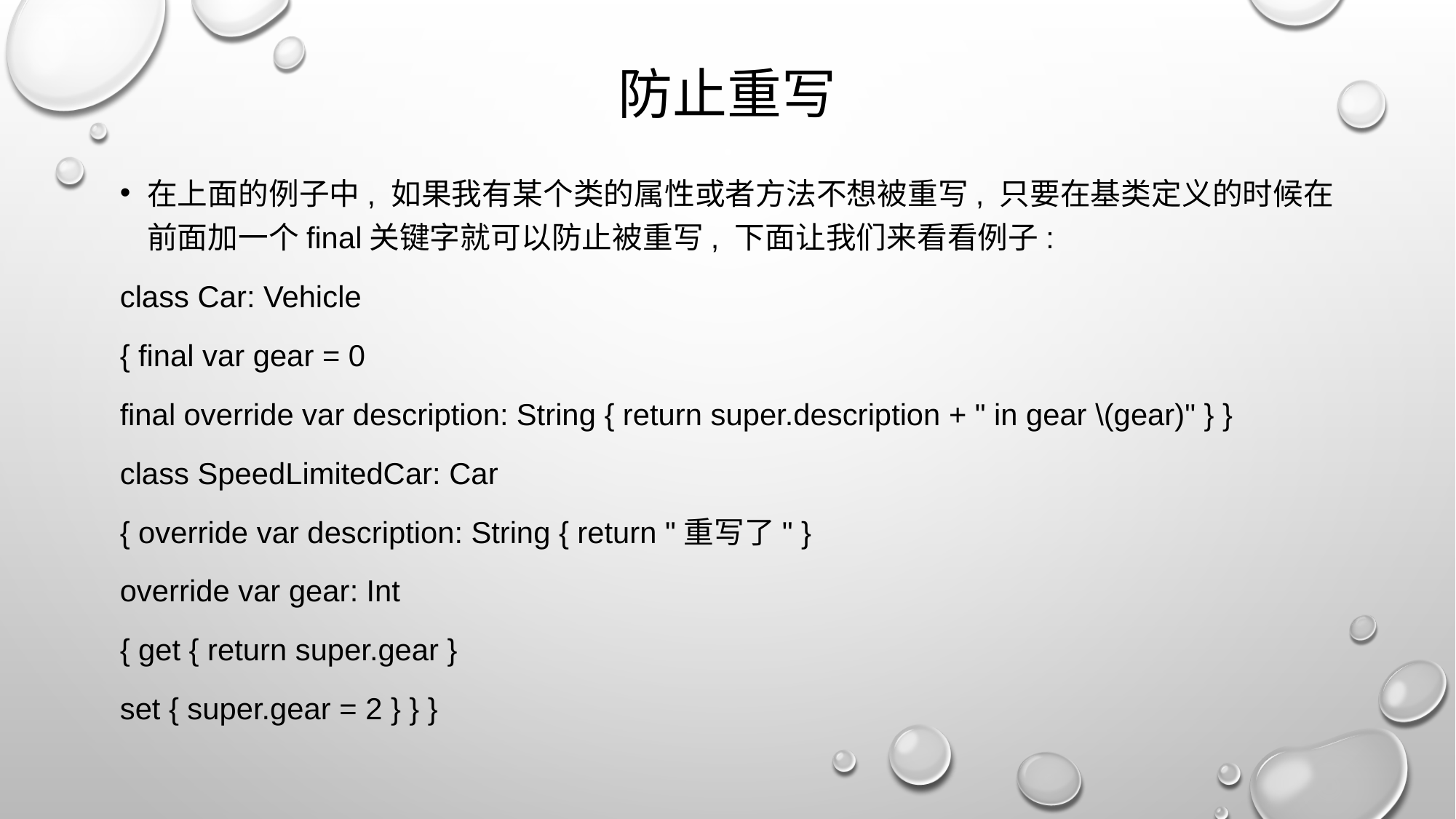

# 防止重写
在上面的例子中, 如果我有某个类的属性或者方法不想被重写, 只要在基类定义的时候在前面加一个final关键字就可以防止被重写, 下面让我们来看看例子:
class Car: Vehicle
{ final var gear = 0
final override var description: String { return super.description + " in gear \(gear)" } }
class SpeedLimitedCar: Car
{ override var description: String { return "重写了" }
override var gear: Int
{ get { return super.gear }
set { super.gear = 2 } } }